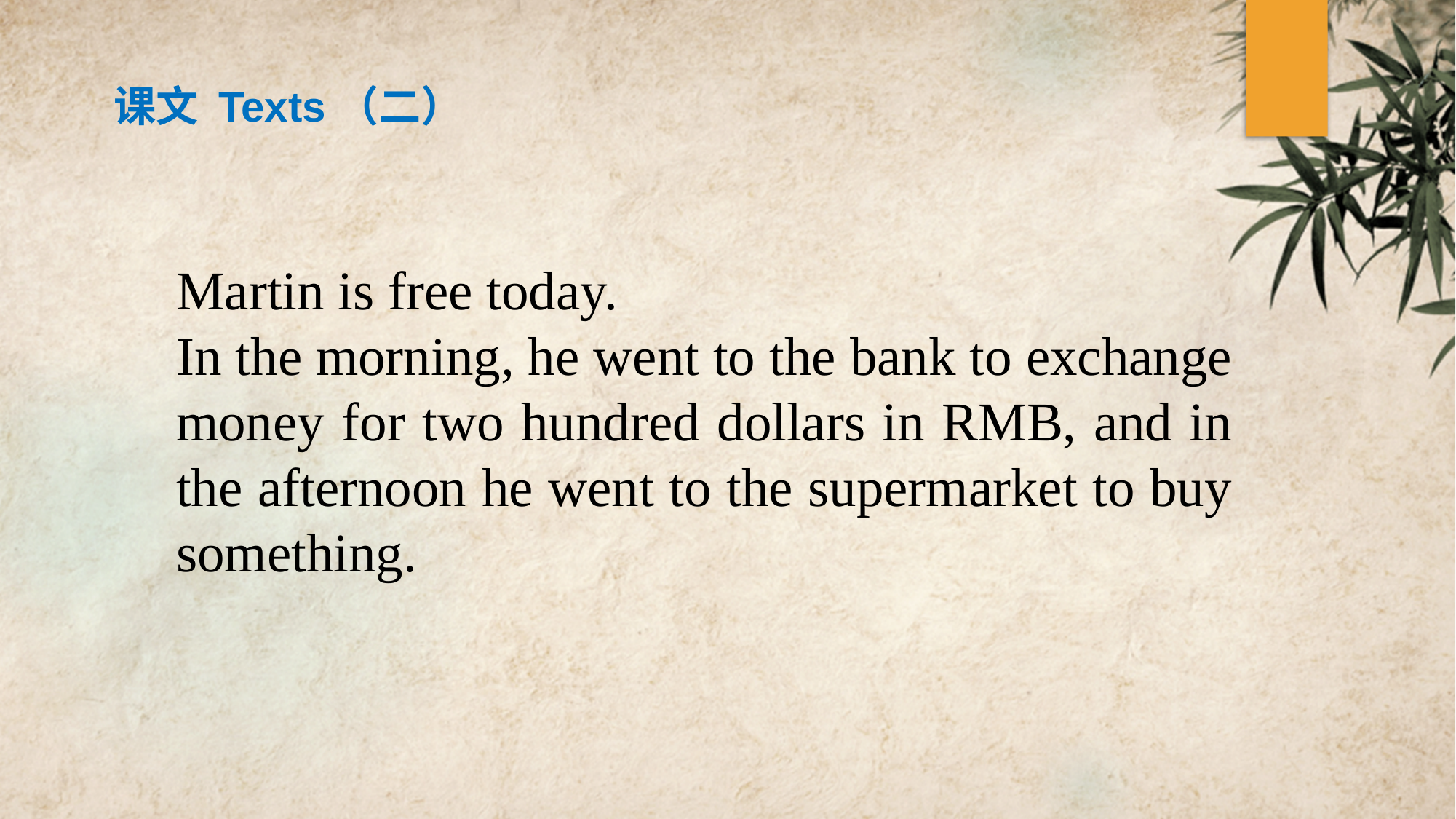

课文 Texts（二）
Martin is free today.
In the morning, he went to the bank to exchange money for two hundred dollars in RMB, and in the afternoon he went to the supermarket to buy something.